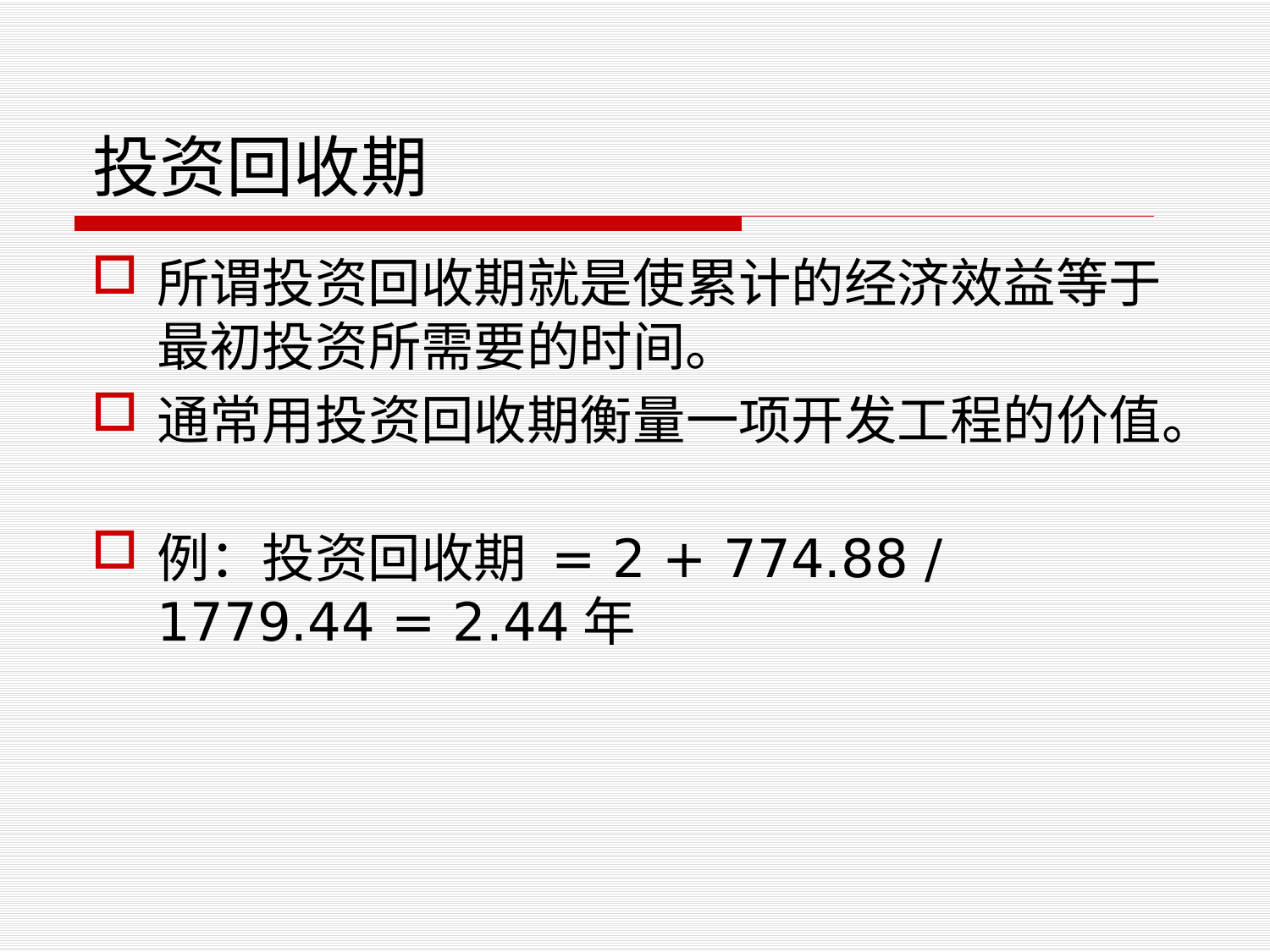

# 投资回收期
所谓投资回收期就是使累计的经济效益等于最初投资所需要的时间。
通常用投资回收期衡量一项开发工程的价值。
例：投资回收期 = 2 + 774.88 / 1779.44 = 2.44年